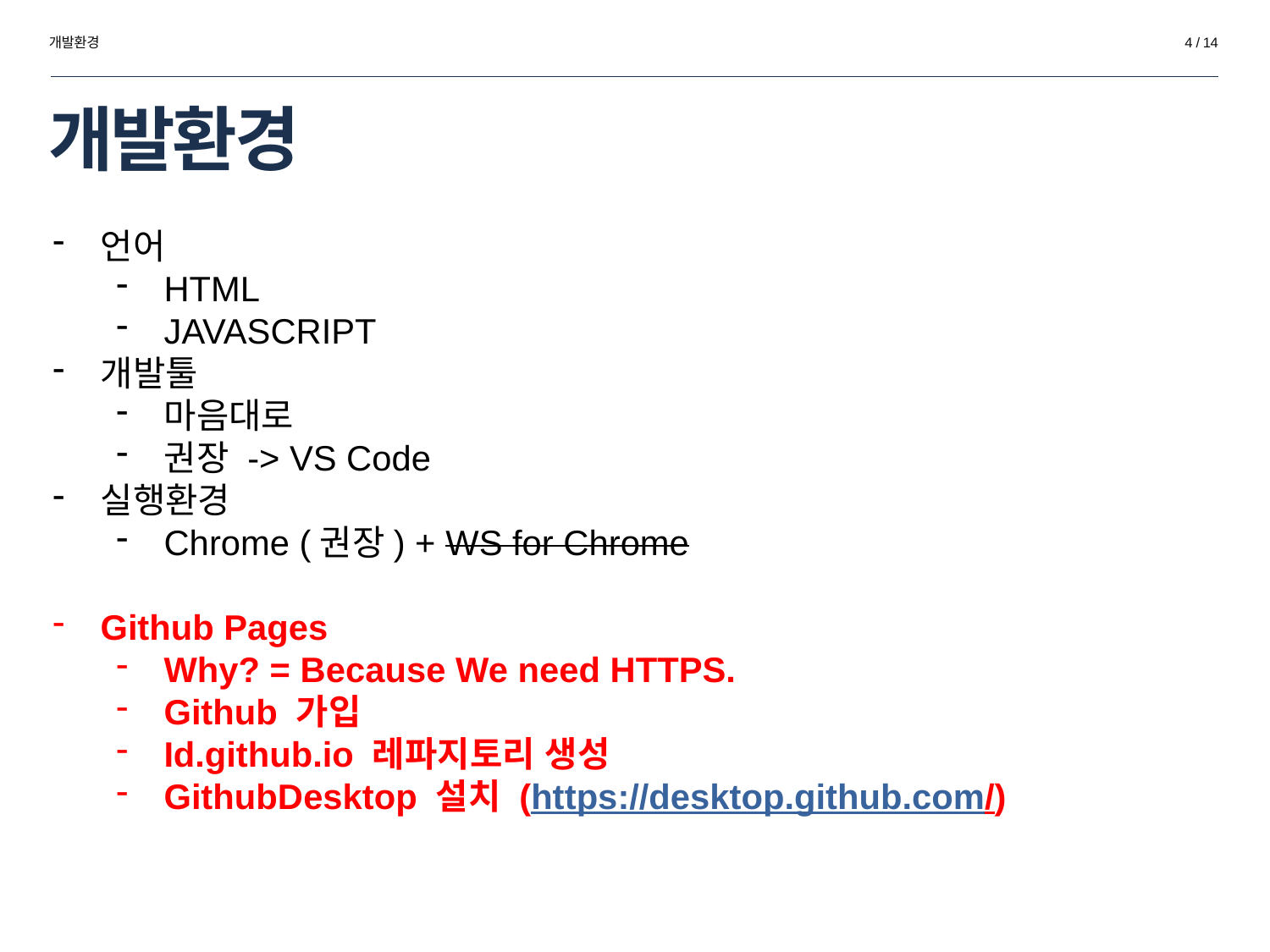

개발환경
4 / 14
# 개발환경

언어
HTML
JAVASCRIPT
개발툴
마음대로
권장 -> VS Code
실행환경
Chrome (권장) + WS for Chrome

Github Pages
Why? = Because We need HTTPS.
Github 가입
Id.github.io 레파지토리 생성
GithubDesktop 설치 (https://desktop.github.com/)